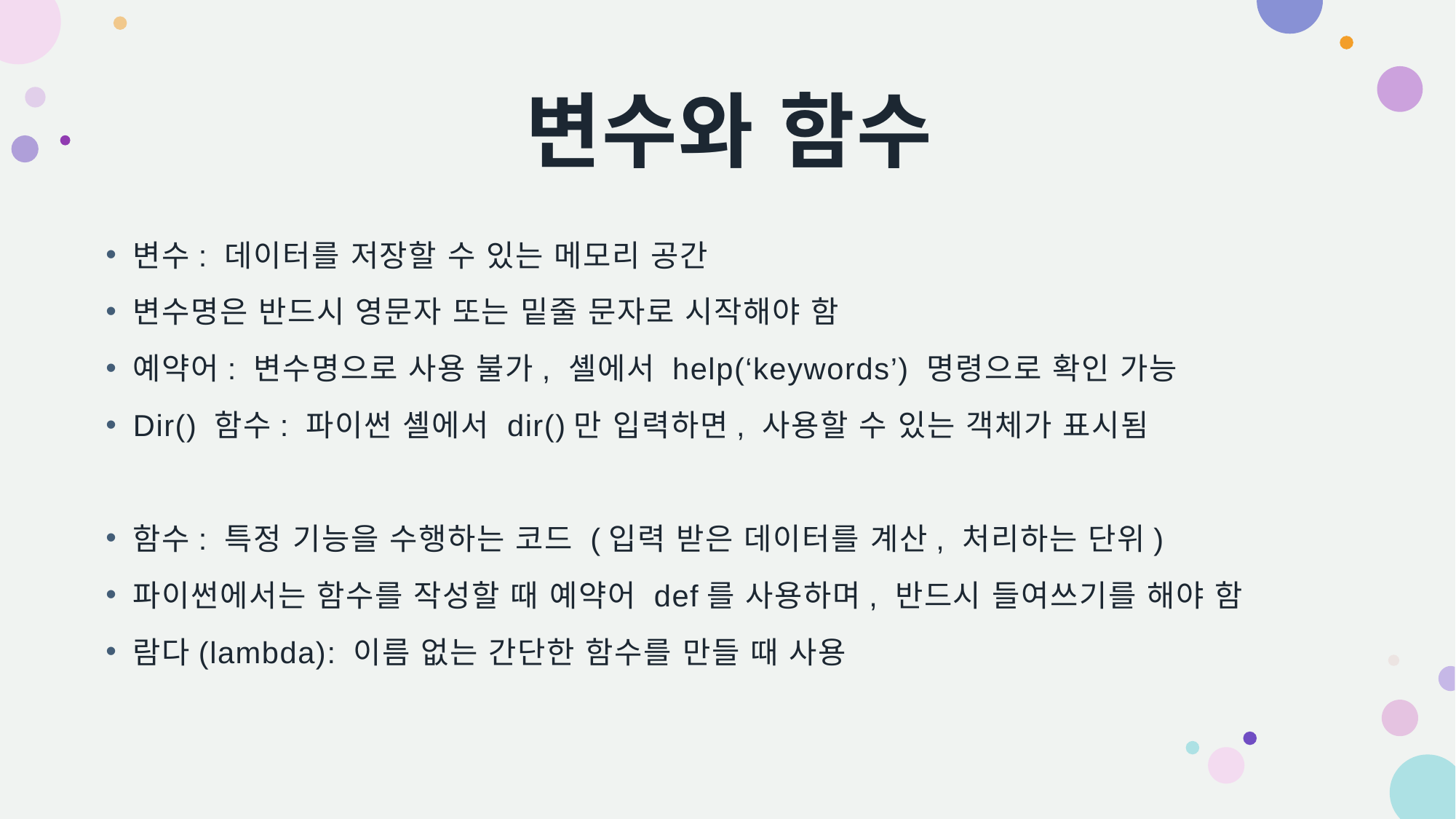

# 변수와 함수
변수: 데이터를 저장할 수 있는 메모리 공간
변수명은 반드시 영문자 또는 밑줄 문자로 시작해야 함
예약어: 변수명으로 사용 불가, 셸에서 help(‘keywords’) 명령으로 확인 가능
Dir() 함수: 파이썬 셸에서 dir()만 입력하면, 사용할 수 있는 객체가 표시됨

함수: 특정 기능을 수행하는 코드 (입력 받은 데이터를 계산, 처리하는 단위)
파이썬에서는 함수를 작성할 때 예약어 def를 사용하며, 반드시 들여쓰기를 해야 함
람다(lambda): 이름 없는 간단한 함수를 만들 때 사용